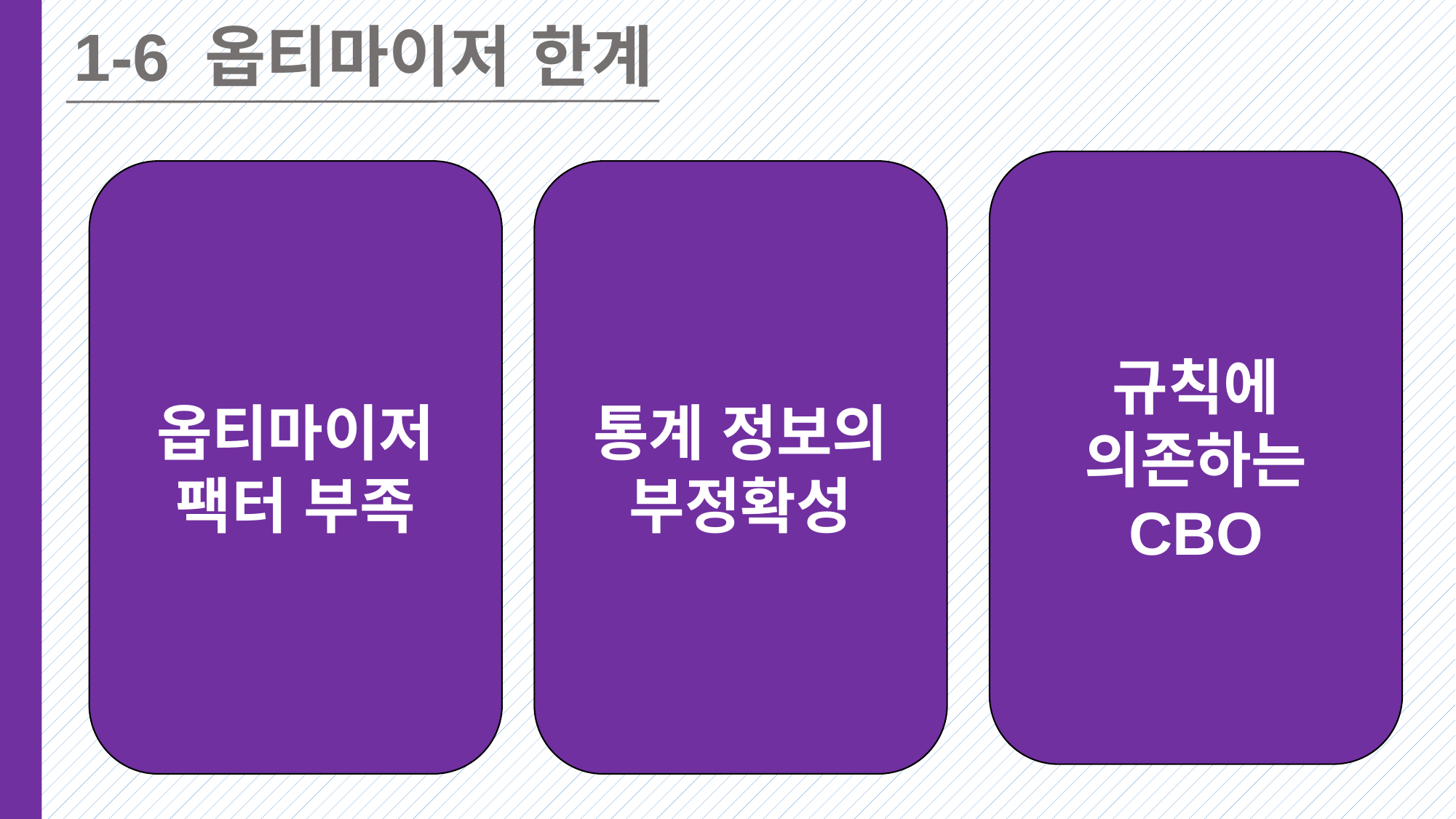

1-6 옵티마이저 한계
규칙에
의존하는
CBO
옵티마이저 팩터 부족
통계 정보의
부정확성